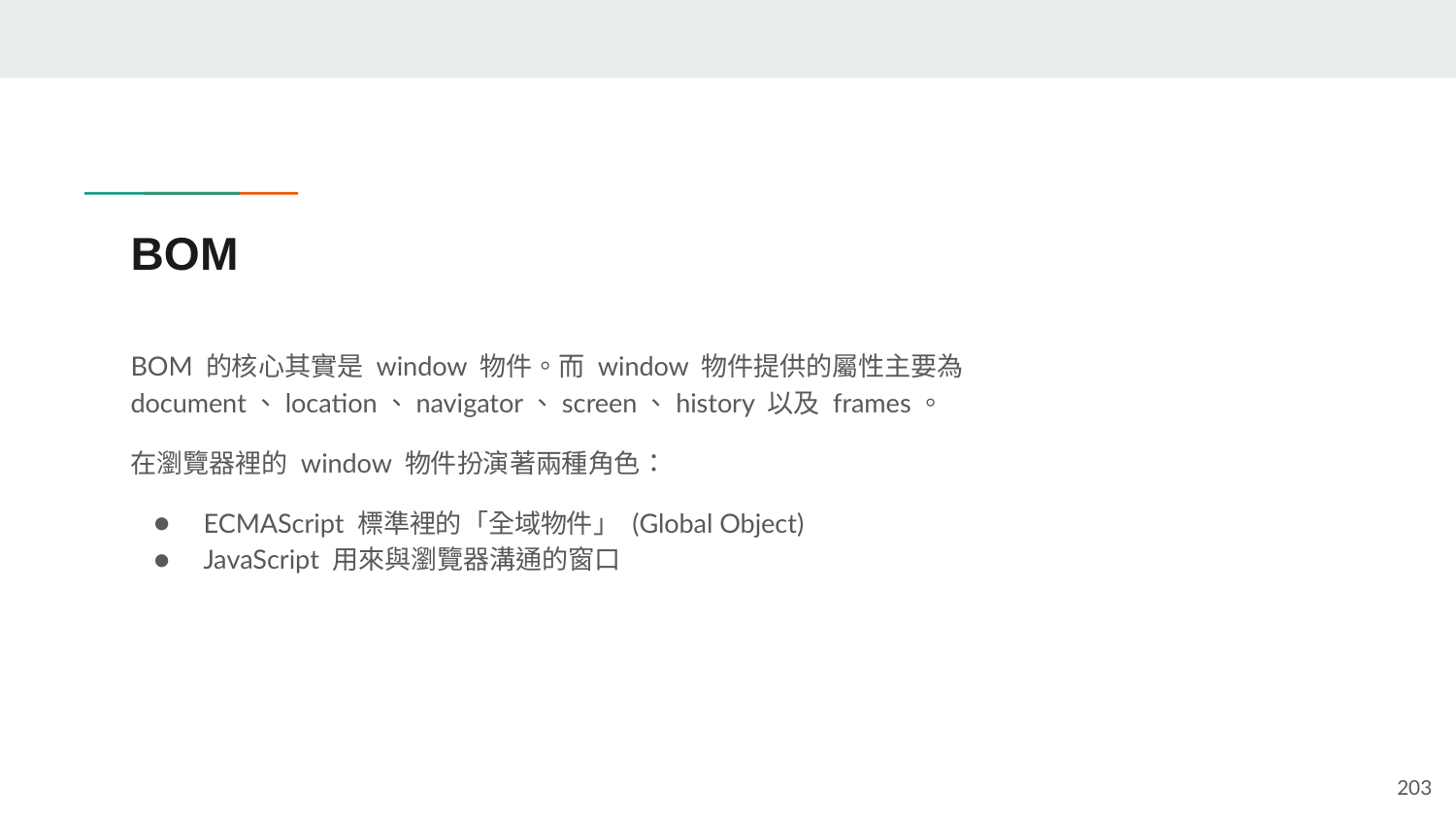

# BOM
BOM 的核心其實是 window 物件。而 window 物件提供的屬性主要為 document、location、navigator、screen、history 以及 frames。
在瀏覽器裡的 window 物件扮演著兩種角色：
ECMAScript 標準裡的「全域物件」 (Global Object)
JavaScript 用來與瀏覽器溝通的窗口
203